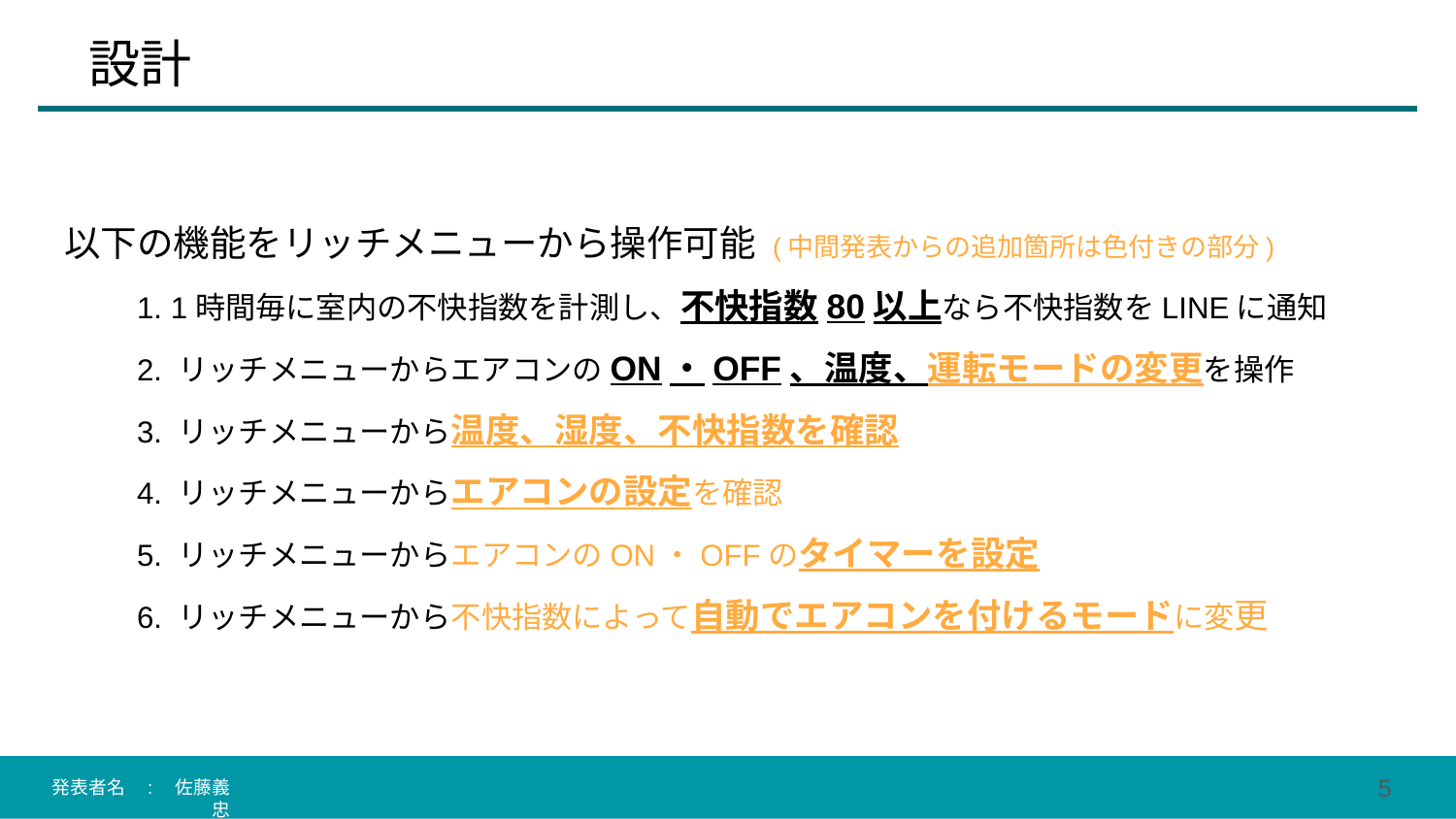

# 設計
以下の機能をリッチメニューから操作可能 (中間発表からの追加箇所は色付きの部分)
1. 1時間毎に室内の不快指数を計測し、不快指数80以上なら不快指数をLINEに通知
2. リッチメニューからエアコンのON・OFF、温度、運転モードの変更を操作
3. リッチメニューから温度、湿度、不快指数を確認
4. リッチメニューからエアコンの設定を確認
5. リッチメニューからエアコンのON・OFFのタイマーを設定
6. リッチメニューから不快指数によって自動でエアコンを付けるモードに変更

5
発表者名　:　佐藤義忠